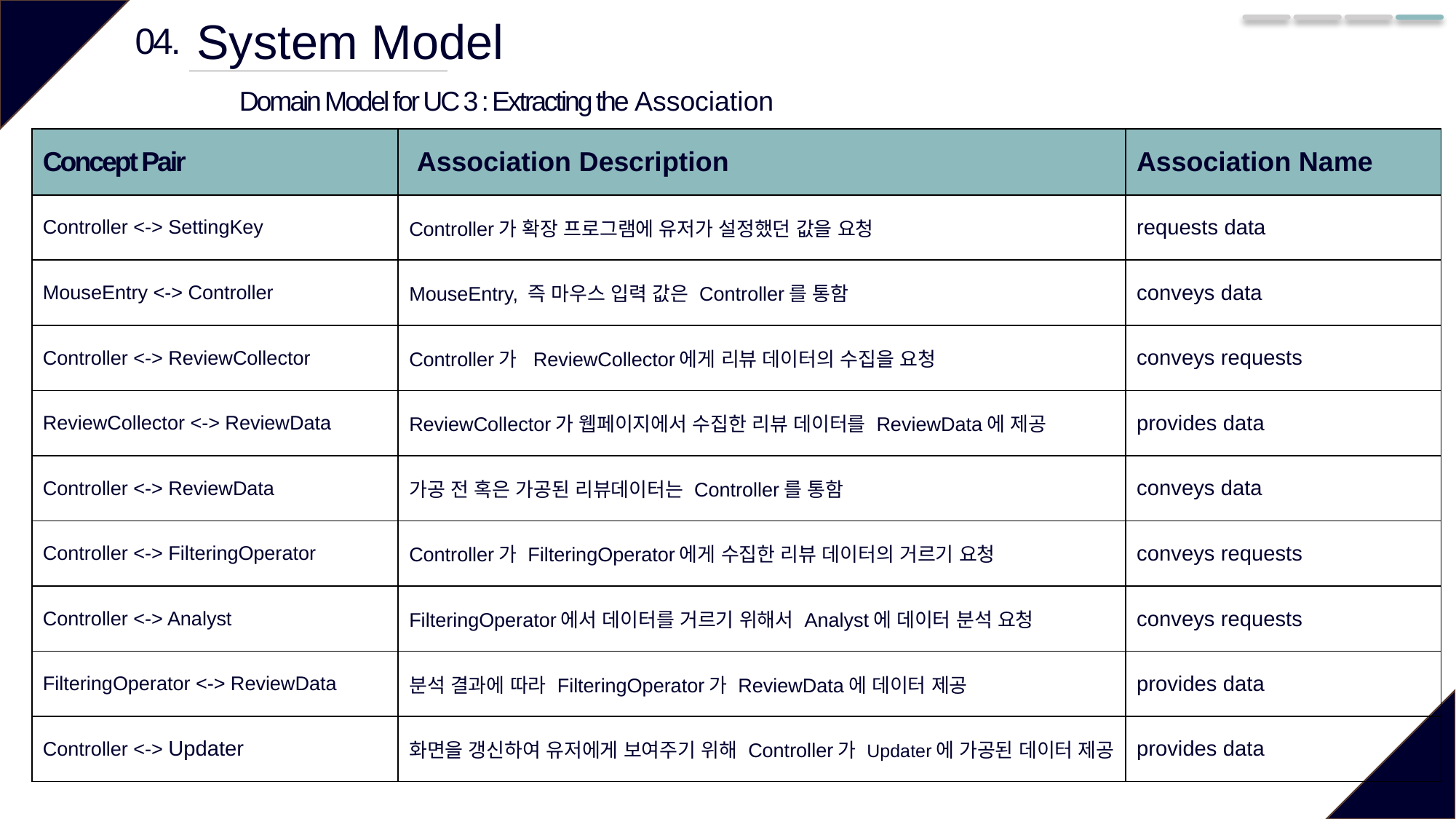

System Model
04.
Domain Model for UC 3 : Extracting the Association
| Concept Pair | Association Description | Association Name |
| --- | --- | --- |
| Controller <-> SettingKey | Controller가 확장 프로그램에 유저가 설정했던 값을 요청 | requests data |
| MouseEntry <-> Controller | MouseEntry, 즉 마우스 입력 값은 Controller를 통함 | conveys data |
| Controller <-> ReviewCollector | Controller가 ReviewCollector에게 리뷰 데이터의 수집을 요청 | conveys requests |
| ReviewCollector <-> ReviewData | ReviewCollector가 웹페이지에서 수집한 리뷰 데이터를 ReviewData에 제공 | provides data |
| Controller <-> ReviewData | 가공 전 혹은 가공된 리뷰데이터는 Controller를 통함 | conveys data |
| Controller <-> FilteringOperator | Controller가 FilteringOperator에게 수집한 리뷰 데이터의 거르기 요청 | conveys requests |
| Controller <-> Analyst | FilteringOperator에서 데이터를 거르기 위해서 Analyst에 데이터 분석 요청 | conveys requests |
| FilteringOperator <-> ReviewData | 분석 결과에 따라 FilteringOperator가 ReviewData에 데이터 제공 | provides data |
| Controller <-> Updater | 화면을 갱신하여 유저에게 보여주기 위해 Controller가 Updater에 가공된 데이터 제공 | provides data |